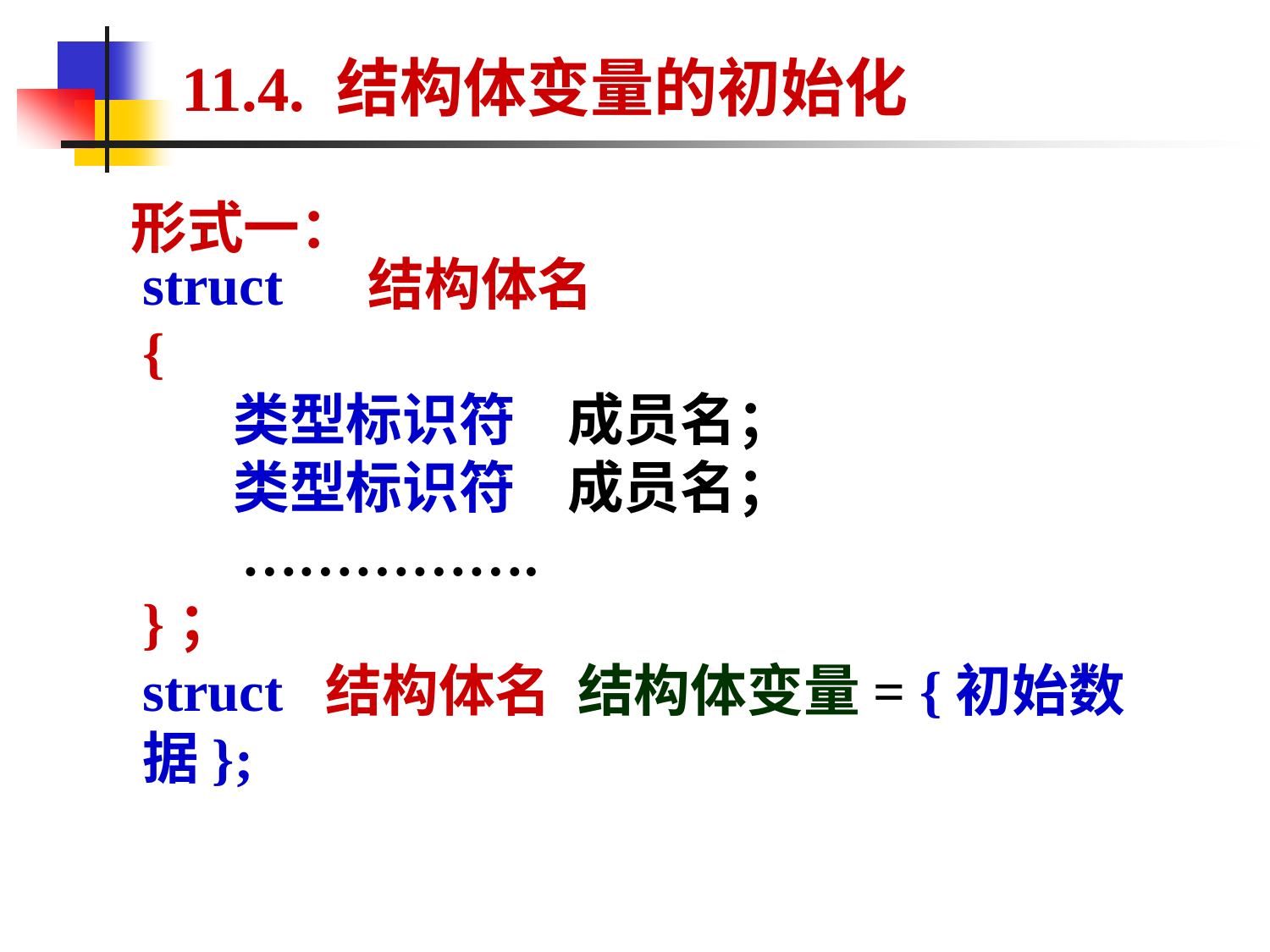

# 11.4. 结构体变量的初始化
形式一：
struct     结构体名
{
      类型标识符    成员名；
      类型标识符    成员名；
       …………….
}；
struct  结构体名  结构体变量= {初始数据};